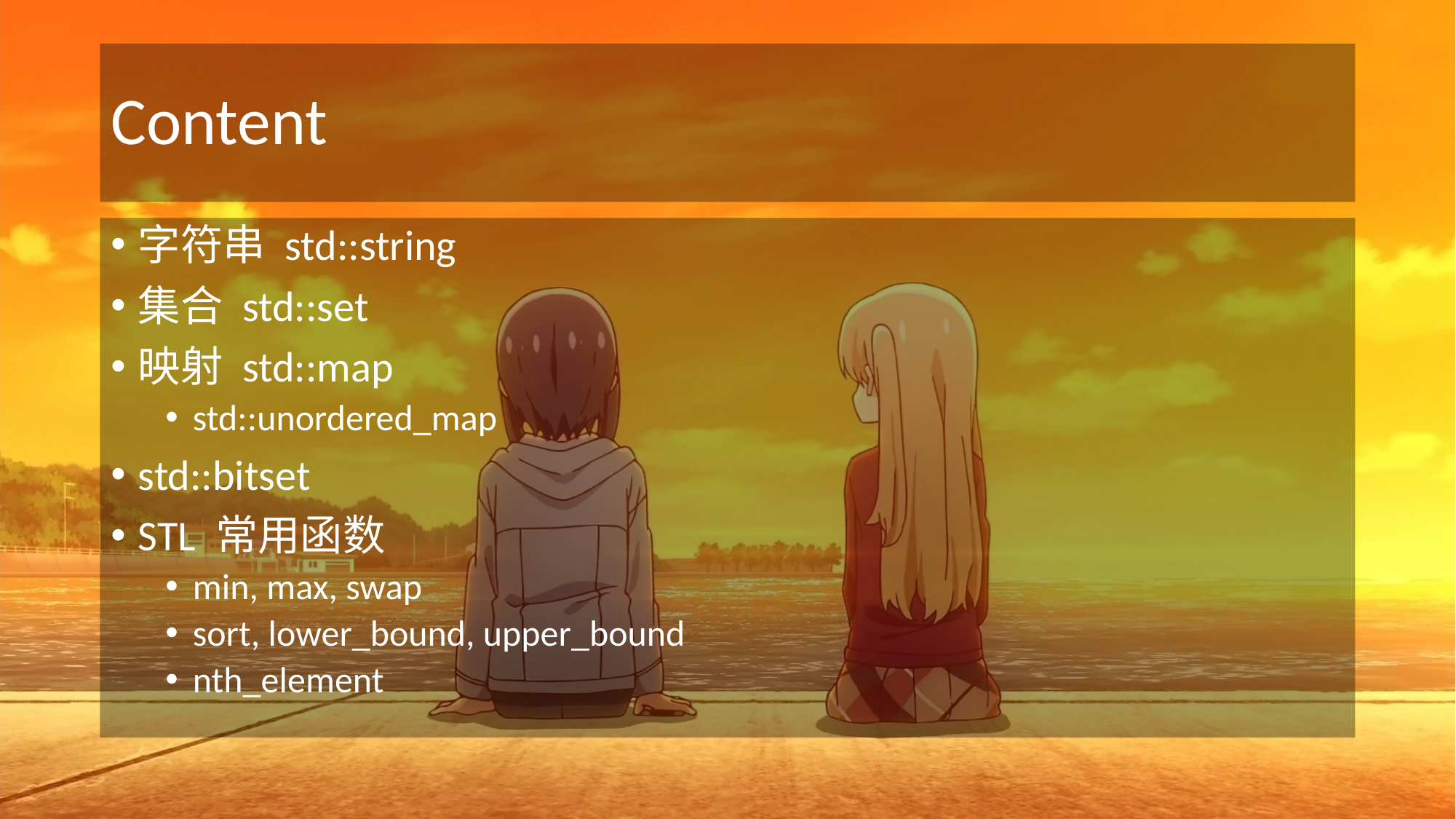

# Content
字符串 std::string
集合 std::set
映射 std::map
std::unordered_map
std::bitset
STL 常用函数
min, max, swap
sort, lower_bound, upper_bound
nth_element